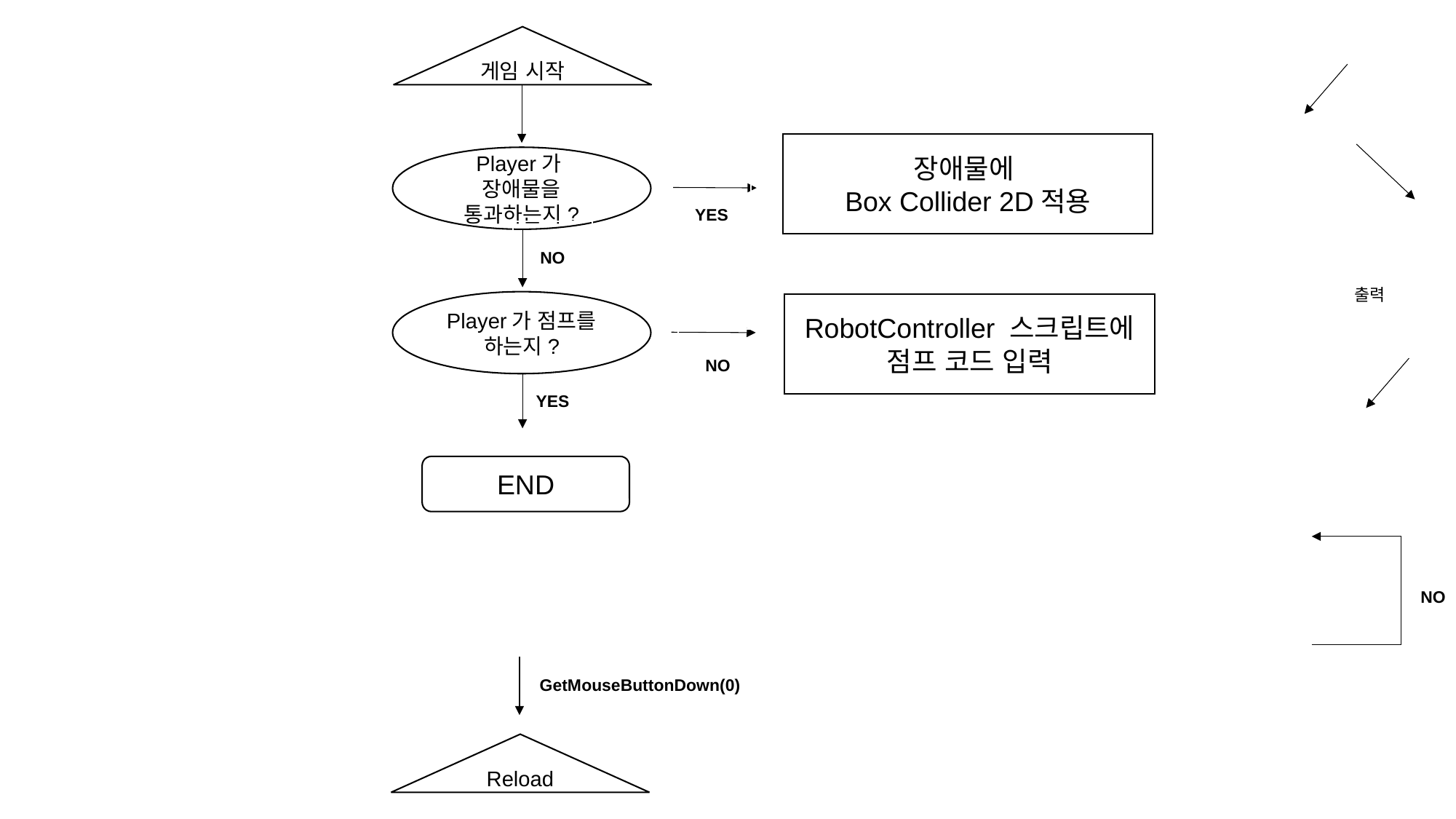

게임 시작
장애물에
Box Collider 2D적용
Player가
장애물을
통과하는지?
YES
NO
출력
Player가 점프를 하는지?
RobotController 스크립트에
점프 코드 입력
NO
YES
END
NO
GetMouseButtonDown(0)
Reload